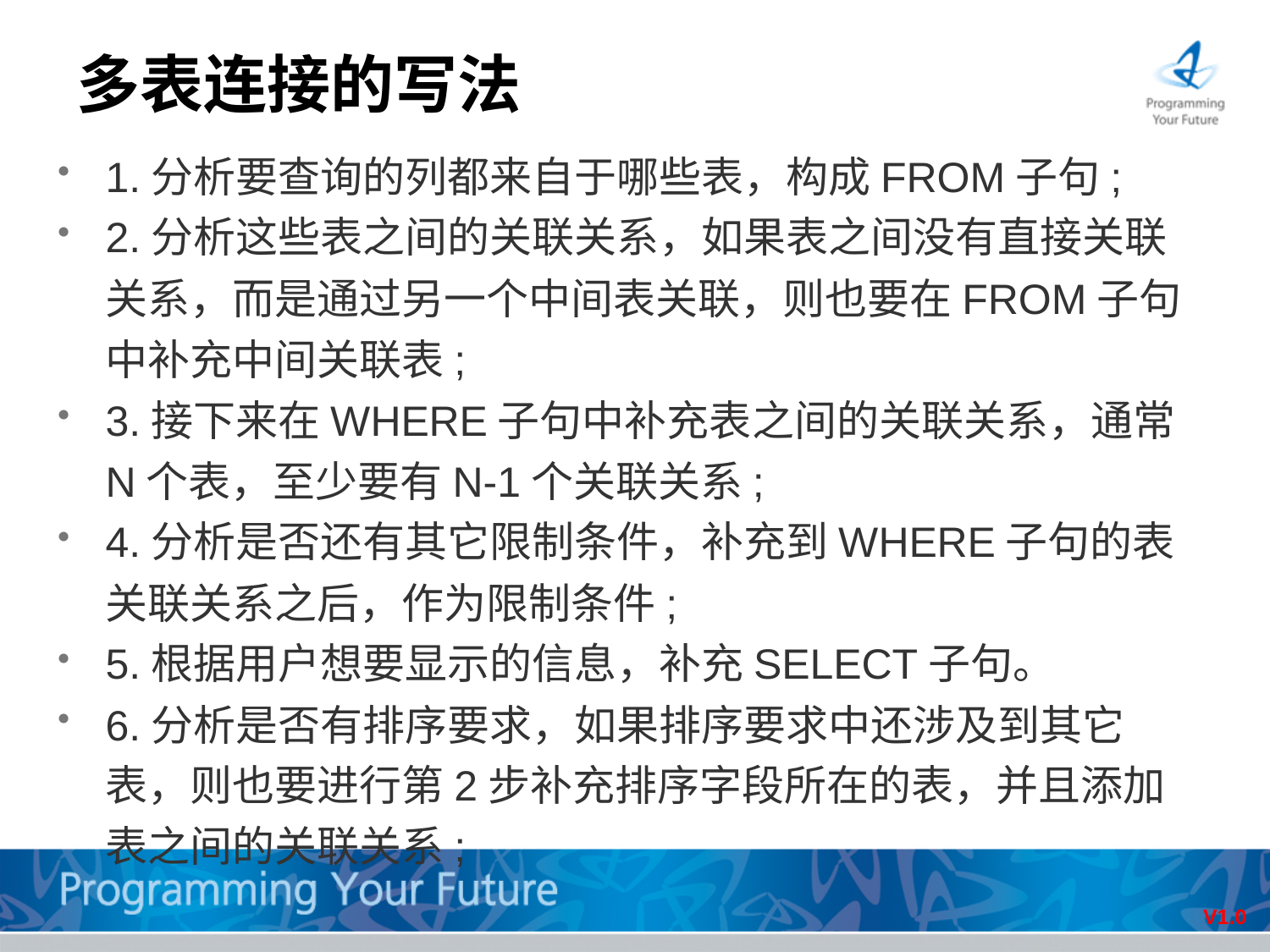

# 多表连接的写法
1.分析要查询的列都来自于哪些表，构成FROM子句;
2.分析这些表之间的关联关系，如果表之间没有直接关联关系，而是通过另一个中间表关联，则也要在FROM子句中补充中间关联表;
3.接下来在WHERE子句中补充表之间的关联关系，通常N个表，至少要有N-1个关联关系;
4.分析是否还有其它限制条件，补充到WHERE子句的表关联关系之后，作为限制条件;
5.根据用户想要显示的信息，补充SELECT子句。
6.分析是否有排序要求，如果排序要求中还涉及到其它表，则也要进行第2步补充排序字段所在的表，并且添加表之间的关联关系;